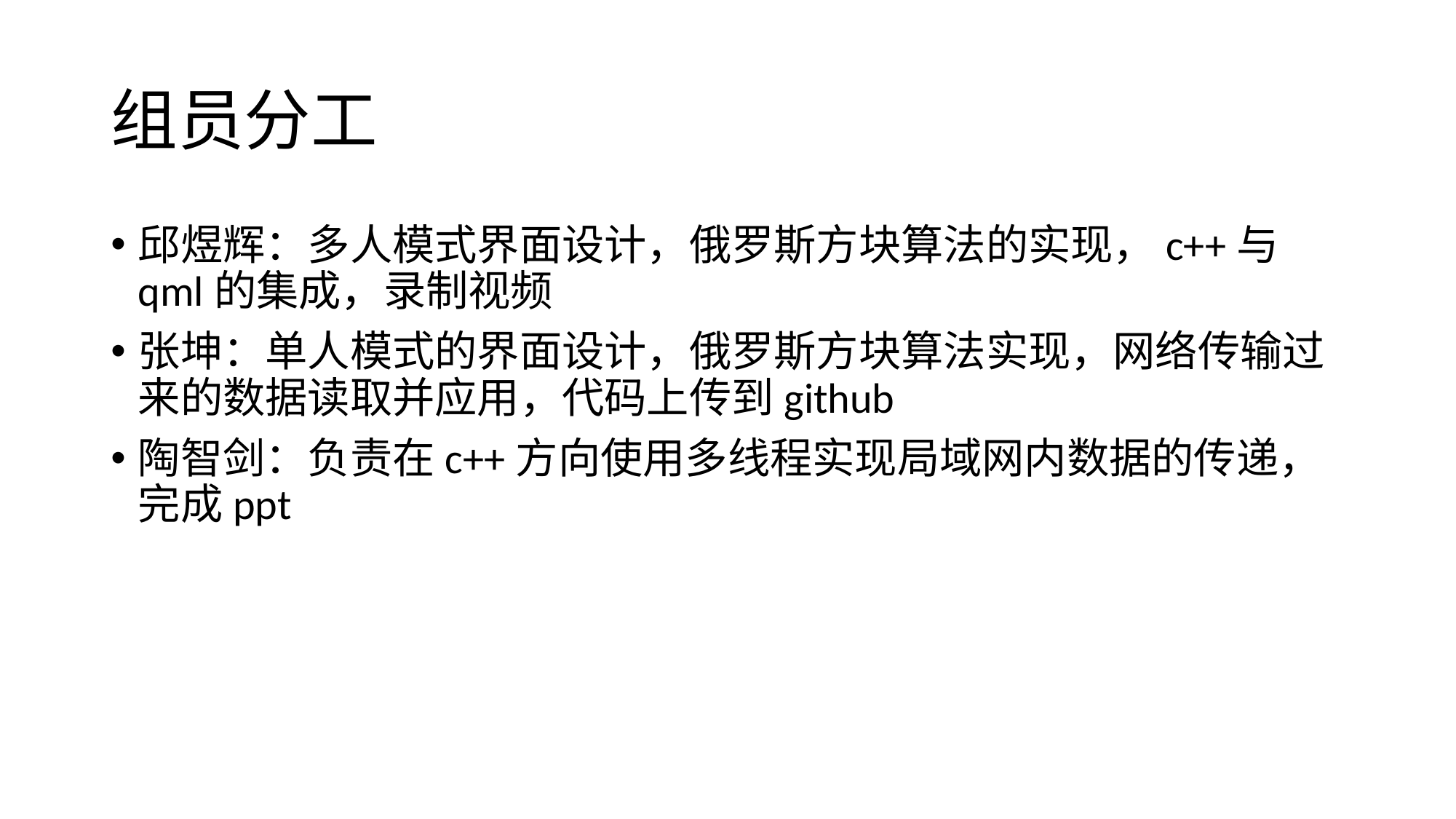

# 组员分工
邱煜辉：多人模式界面设计，俄罗斯方块算法的实现，c++与qml的集成，录制视频
张坤：单人模式的界面设计，俄罗斯方块算法实现，网络传输过来的数据读取并应用，代码上传到github
陶智剑：负责在c++方向使用多线程实现局域网内数据的传递，完成ppt